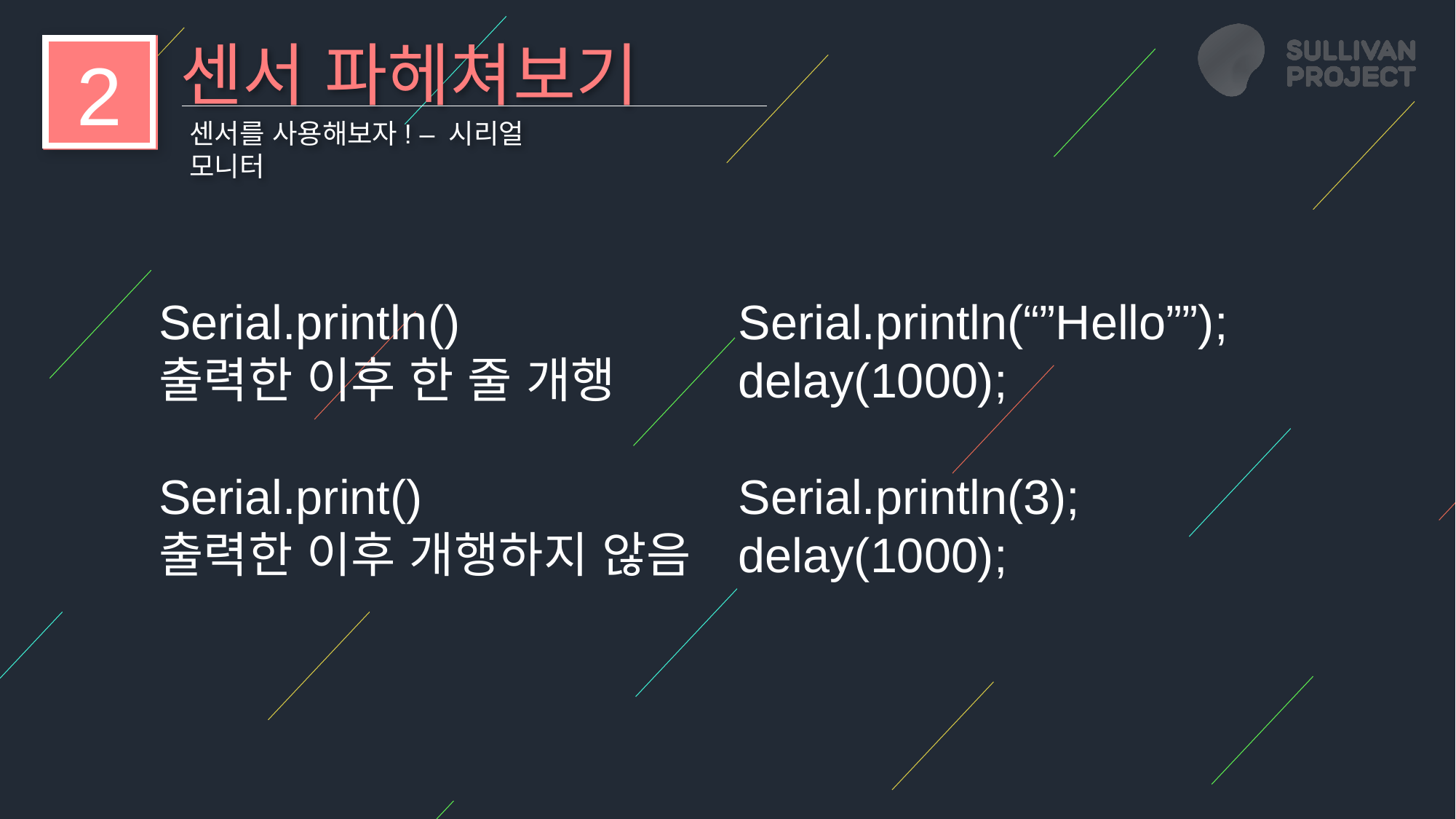

센서 파헤쳐보기

2
센서를 사용해보자! – 시리얼 모니터
Serial.println()
출력한 이후 한 줄 개행

Serial.print()
출력한 이후 개행하지 않음
Serial.println(“”Hello””);
delay(1000);

Serial.println(3);
delay(1000);